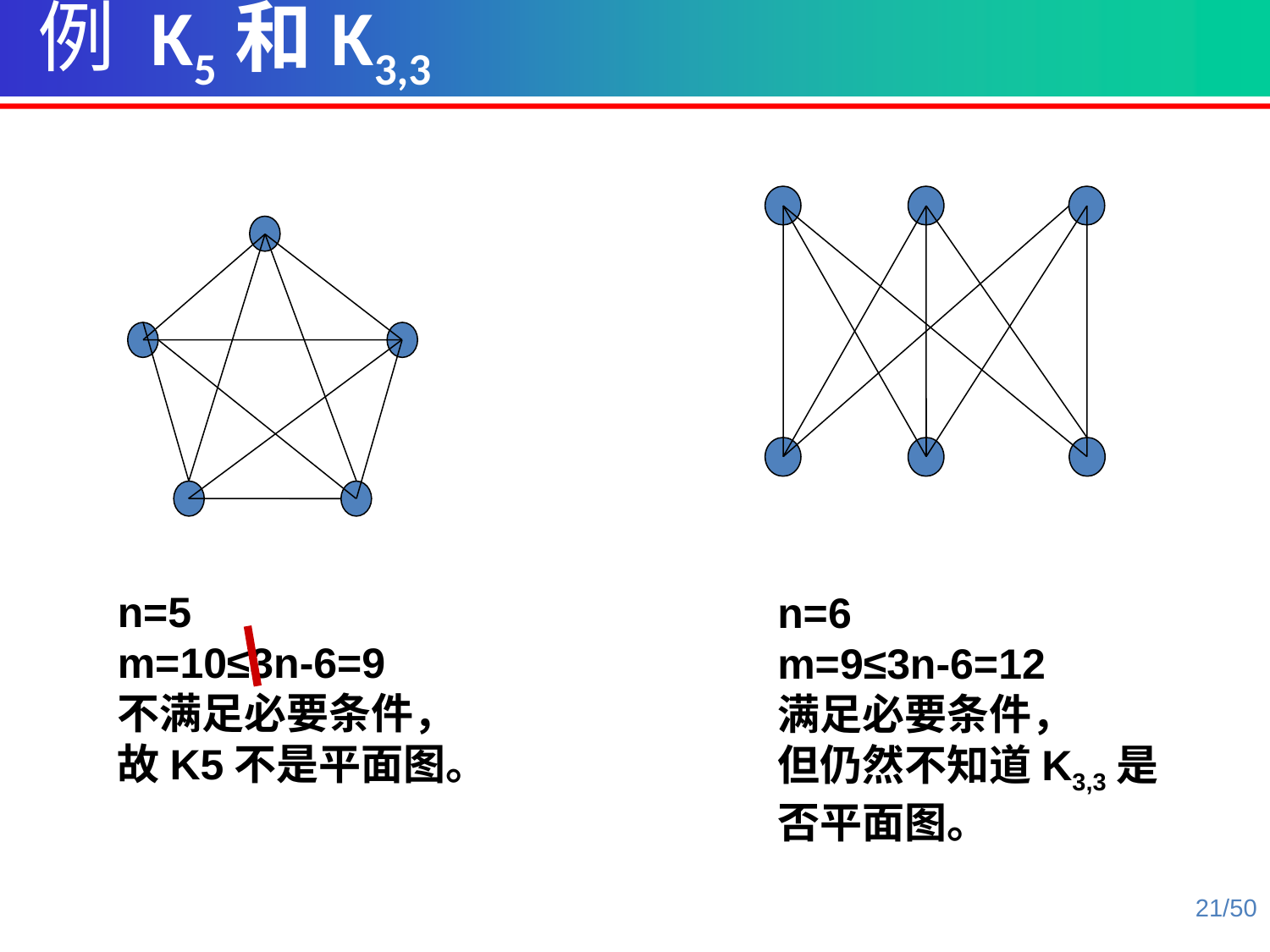

例 K5和K3,3

n=5
m=10≤3n-6=9
不满足必要条件，
故K5不是平面图。

n=6
m=9≤3n-6=12
满足必要条件，
但仍然不知道K3,3是否平面图。
21/50